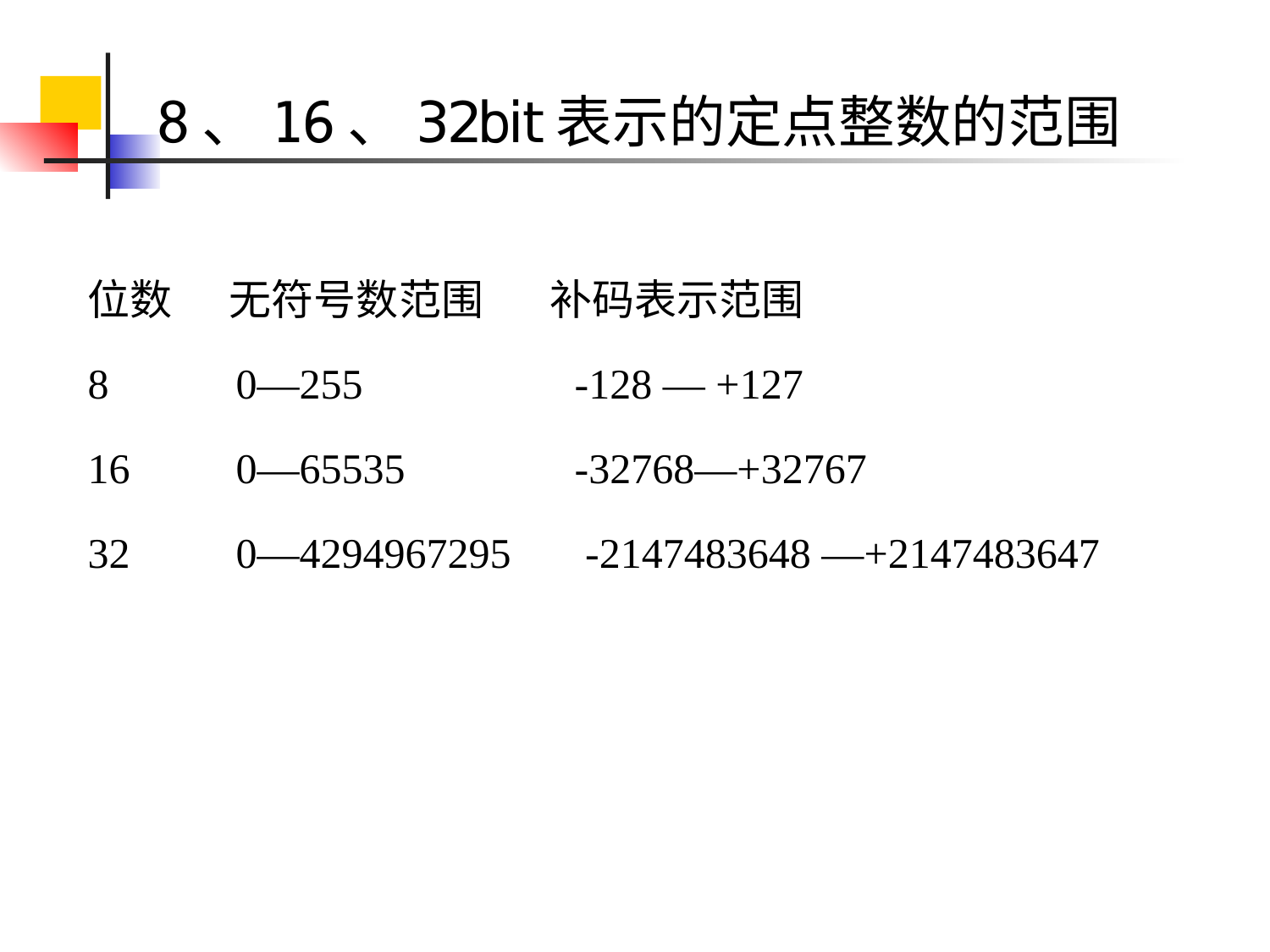

8、16、32bit表示的定点整数的范围

位数      无符号数范围       补码表示范围
8            0—255                    -128 — +127
16          0—65535                -32768—+32767
32          0—4294967295       -2147483648 —+2147483647